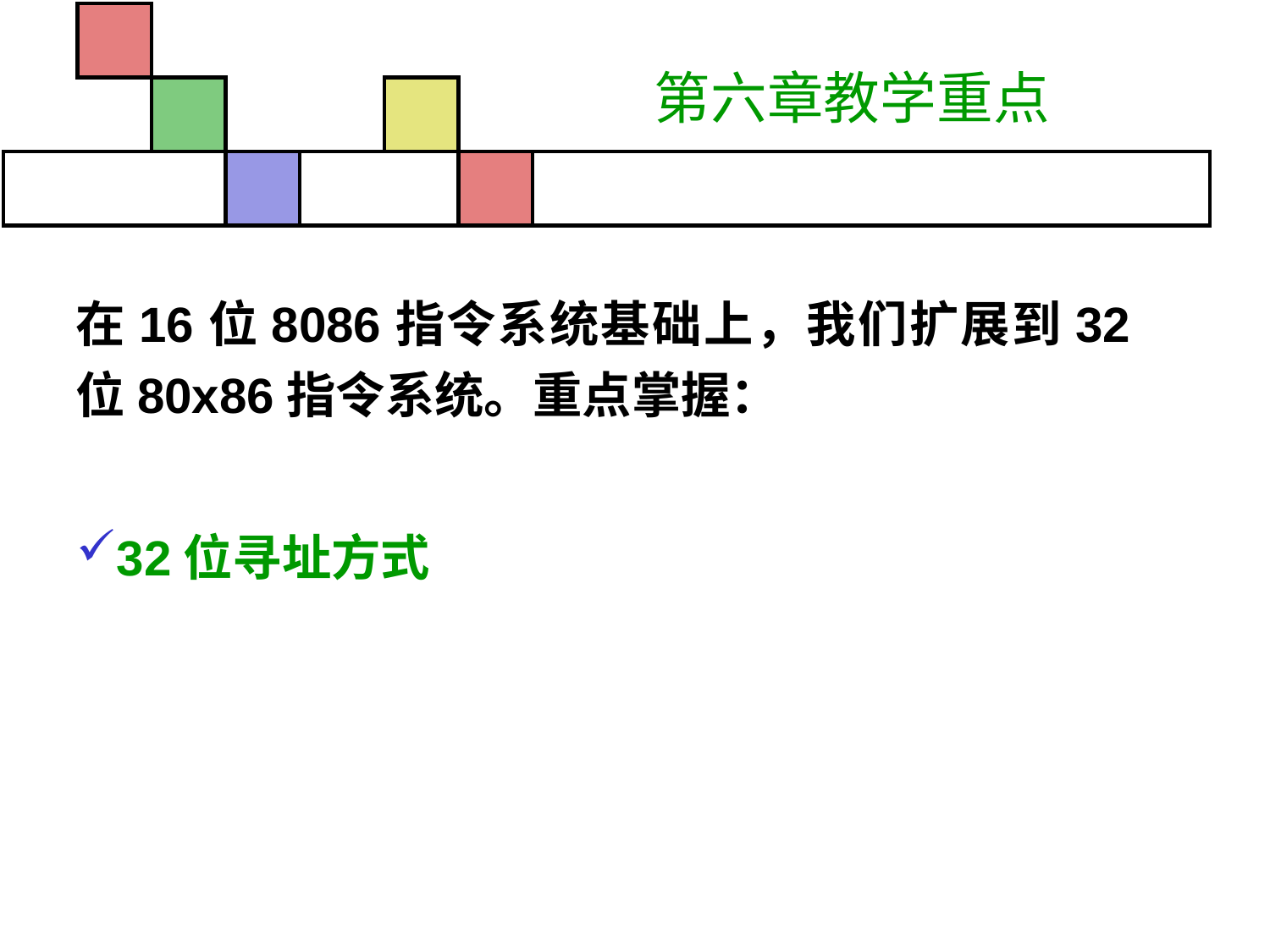

# 第六章教学重点
在16位8086指令系统基础上，我们扩展到32位80x86指令系统。重点掌握：

32位寻址方式